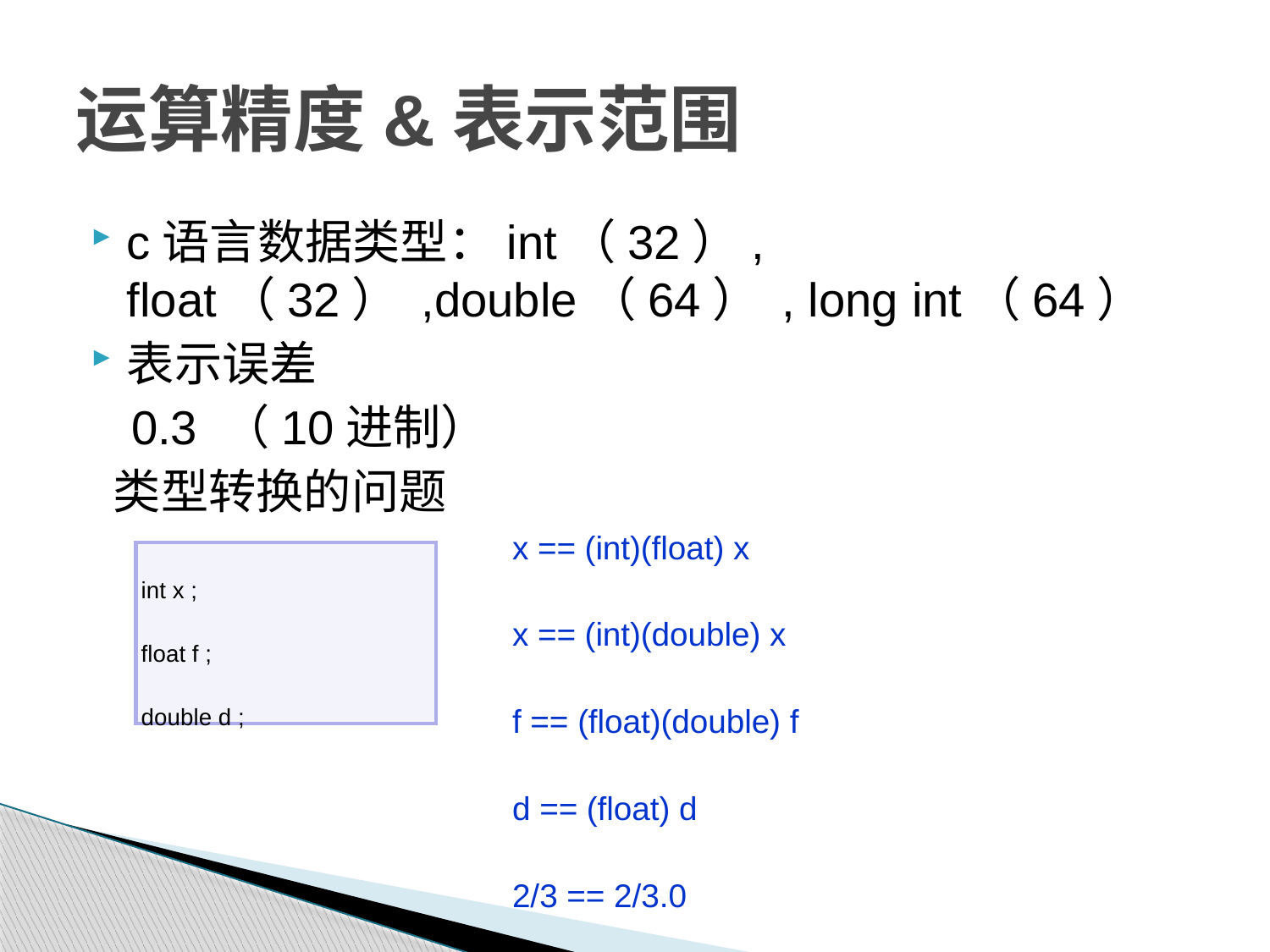

# 运算精度&表示范围
c语言数据类型：int（32）, float（32） ,double（64） , long int（64）
表示误差
   0.3 （10进制）
 类型转换的问题

x == (int)(float) x
x == (int)(double) x
f == (float)(double) f
d == (float) d
2/3 == 2/3.0
(d+f)-d == f
int x ;
float f ;
double d ;